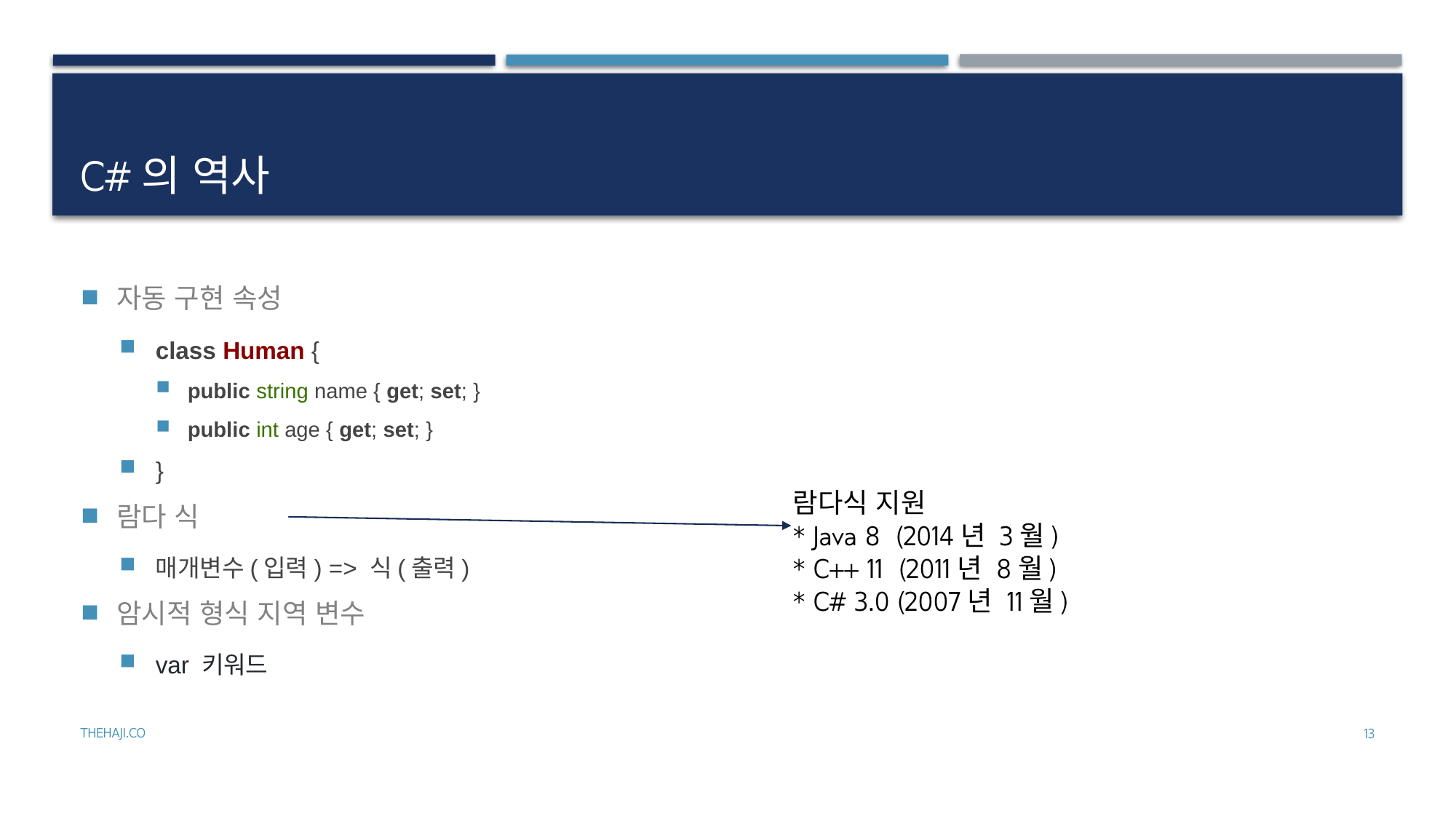

# C#의 역사
자동 구현 속성
class Human {
public string name { get; set; }
public int age { get; set; }
}
람다 식
매개변수(입력) => 식(출력)
암시적 형식 지역 변수
var 키워드
람다식 지원
* Java 8  (2014년 3월)
* C++ 11  (2011년 8월)
* C# 3.0 (2007년 11월)
thehaji.co
13